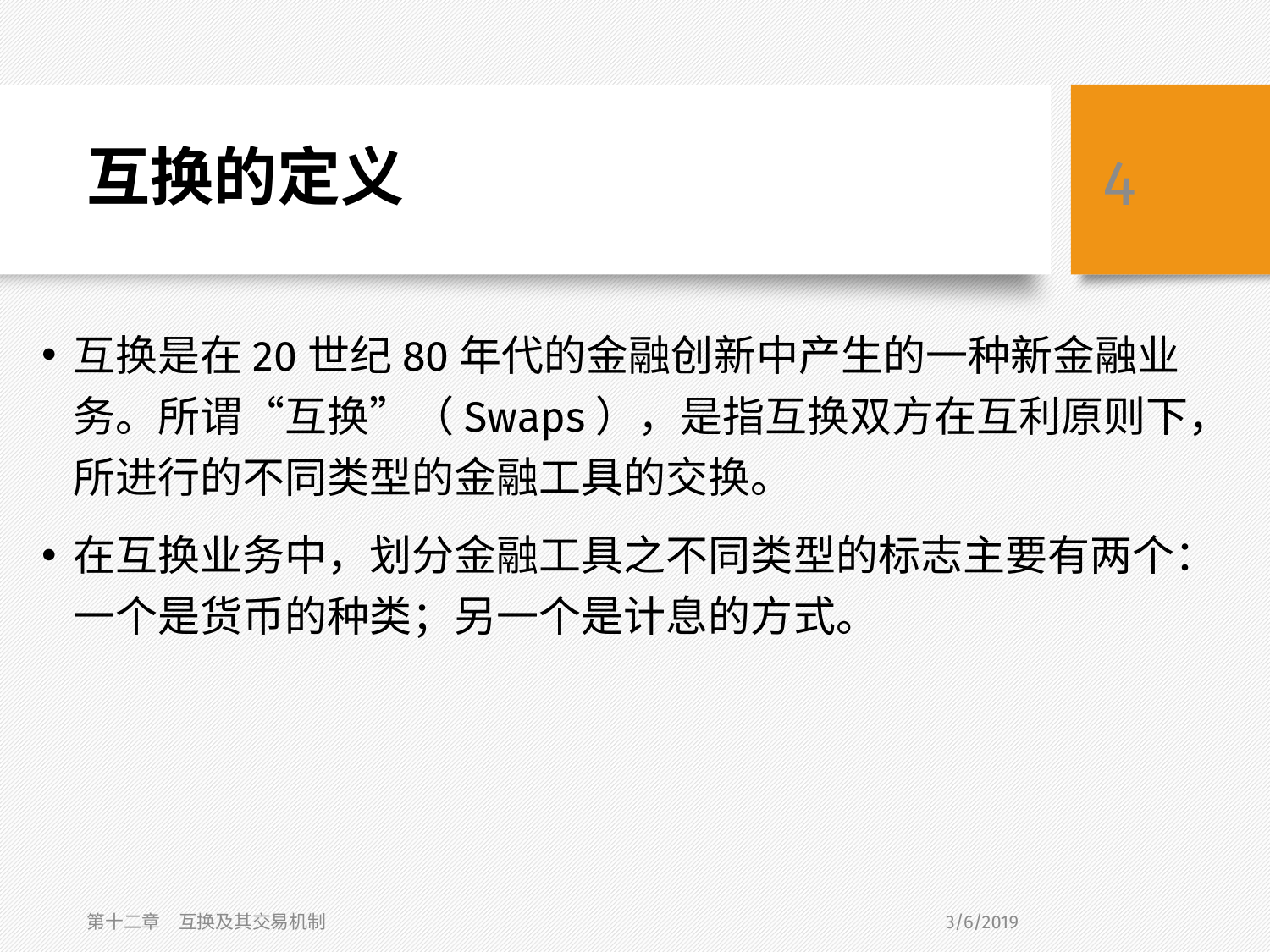

# 互换的定义
4
互换是在20世纪80年代的金融创新中产生的一种新金融业务。所谓“互换”（Swaps），是指互换双方在互利原则下，所进行的不同类型的金融工具的交换。
在互换业务中，划分金融工具之不同类型的标志主要有两个：一个是货币的种类；另一个是计息的方式。

3/6/2019
第十二章　互换及其交易机制